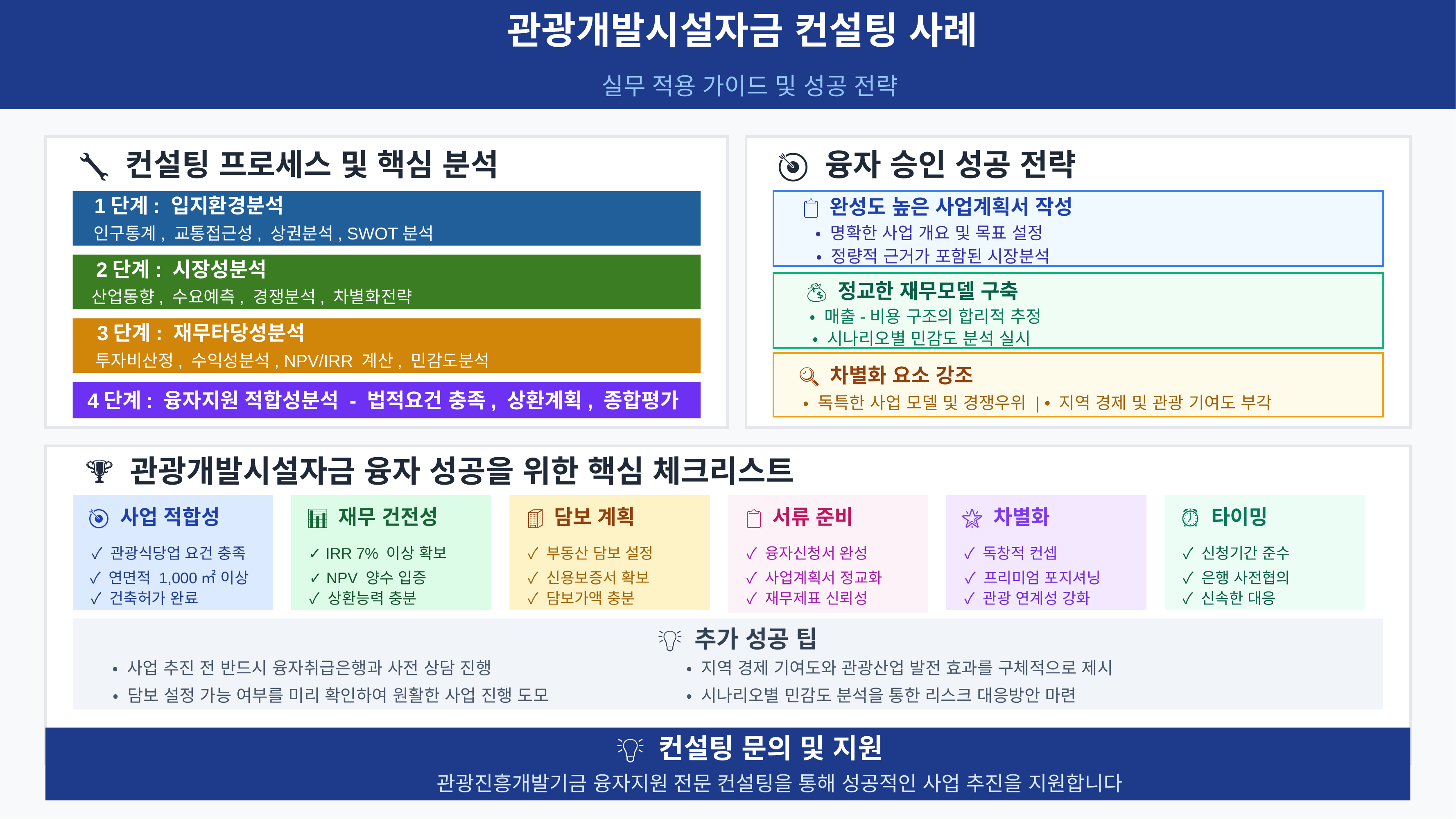

관광개발시설자금 컨설팅 사례
실무 적용 가이드 및 성공 전략

🔧 컨설팅 프로세스 및 핵심 분석
🎯 융자 승인 성공 전략
1단계: 입지환경분석
📋 완성도 높은 사업계획서 작성

• 명확한 사업 개요 및 목표 설정
인구통계, 교통접근성, 상권분석, SWOT분석
• 정량적 근거가 포함된 시장분석
2단계: 시장성분석

💰 정교한 재무모델 구축
산업동향, 수요예측, 경쟁분석, 차별화전략
• 매출-비용 구조의 합리적 추정
3단계: 재무타당성분석

• 시나리오별 민감도 분석 실시
투자비산정, 수익성분석, NPV/IRR 계산, 민감도분석

🔍 차별화 요소 강조

4단계: 융자지원 적합성분석 - 법적요건 충족, 상환계획, 종합평가
• 독특한 사업 모델 및 경쟁우위 | • 지역 경제 및 관광 기여도 부각

🏆 관광개발시설자금 융자 성공을 위한 핵심 체크리스트

🎯 사업 적합성
📊 재무 건전성
🏢 담보 계획
📋 서류 준비
🌟 차별화
⏰ 타이밍
✓ 관광식당업 요건 충족
✓ IRR 7% 이상 확보
✓ 부동산 담보 설정
✓ 융자신청서 완성
✓ 독창적 컨셉
✓ 신청기간 준수
✓ 연면적 1,000㎡ 이상
✓ NPV 양수 입증
✓ 신용보증서 확보
✓ 사업계획서 정교화
✓ 프리미엄 포지셔닝
✓ 은행 사전협의
✓ 건축허가 완료
✓ 상환능력 충분
✓ 담보가액 충분
✓ 재무제표 신뢰성
✓ 관광 연계성 강화
✓ 신속한 대응

💡 추가 성공 팁
• 사업 추진 전 반드시 융자취급은행과 사전 상담 진행
• 지역 경제 기여도와 관광산업 발전 효과를 구체적으로 제시
• 담보 설정 가능 여부를 미리 확인하여 원활한 사업 진행 도모
• 시나리오별 민감도 분석을 통한 리스크 대응방안 마련

💡 컨설팅 문의 및 지원
관광진흥개발기금 융자지원 전문 컨설팅을 통해 성공적인 사업 추진을 지원합니다